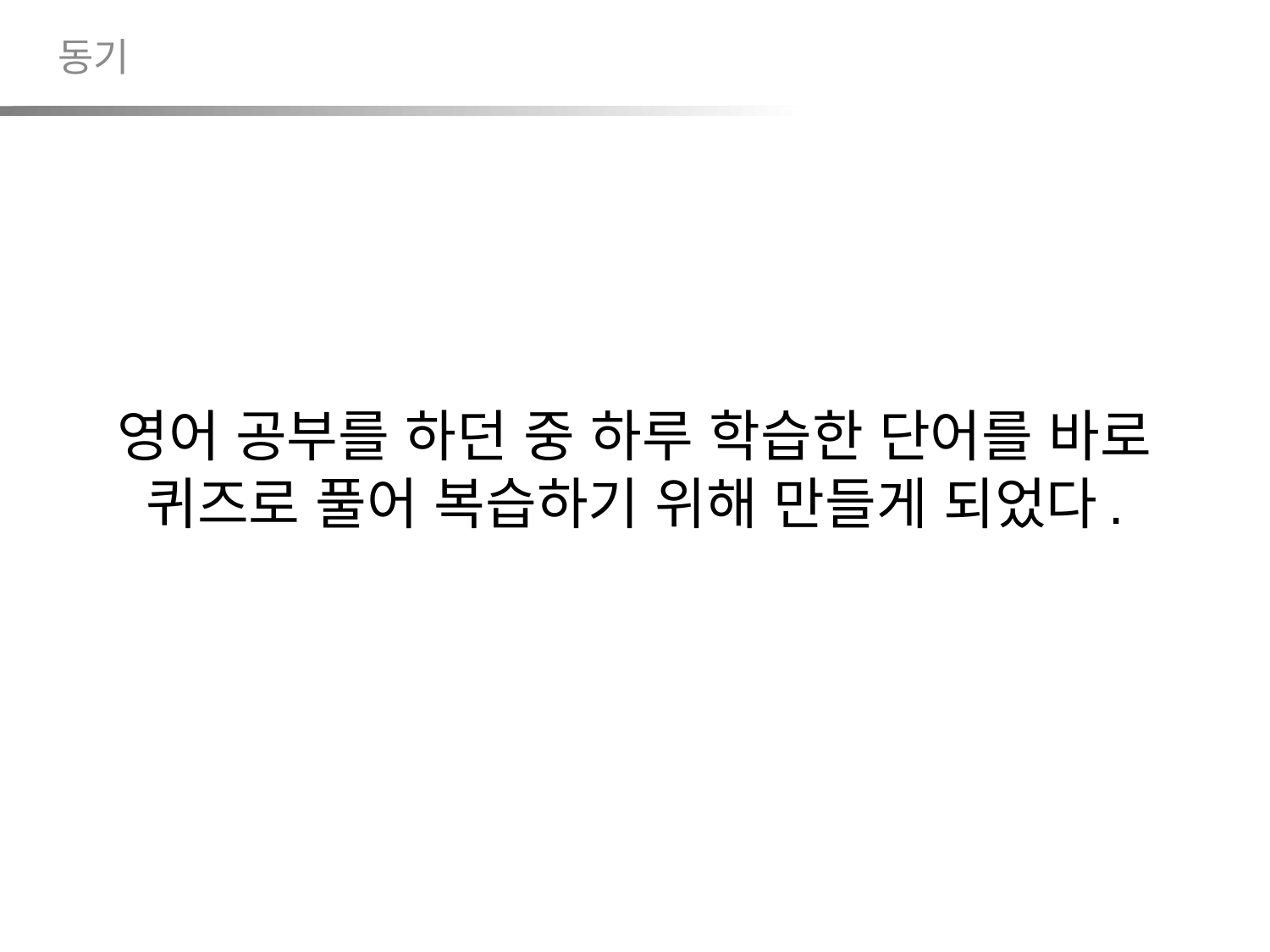

동기

# 영어 공부를 하던 중 하루 학습한 단어를 바로 퀴즈로 풀어 복습하기 위해 만들게 되었다.